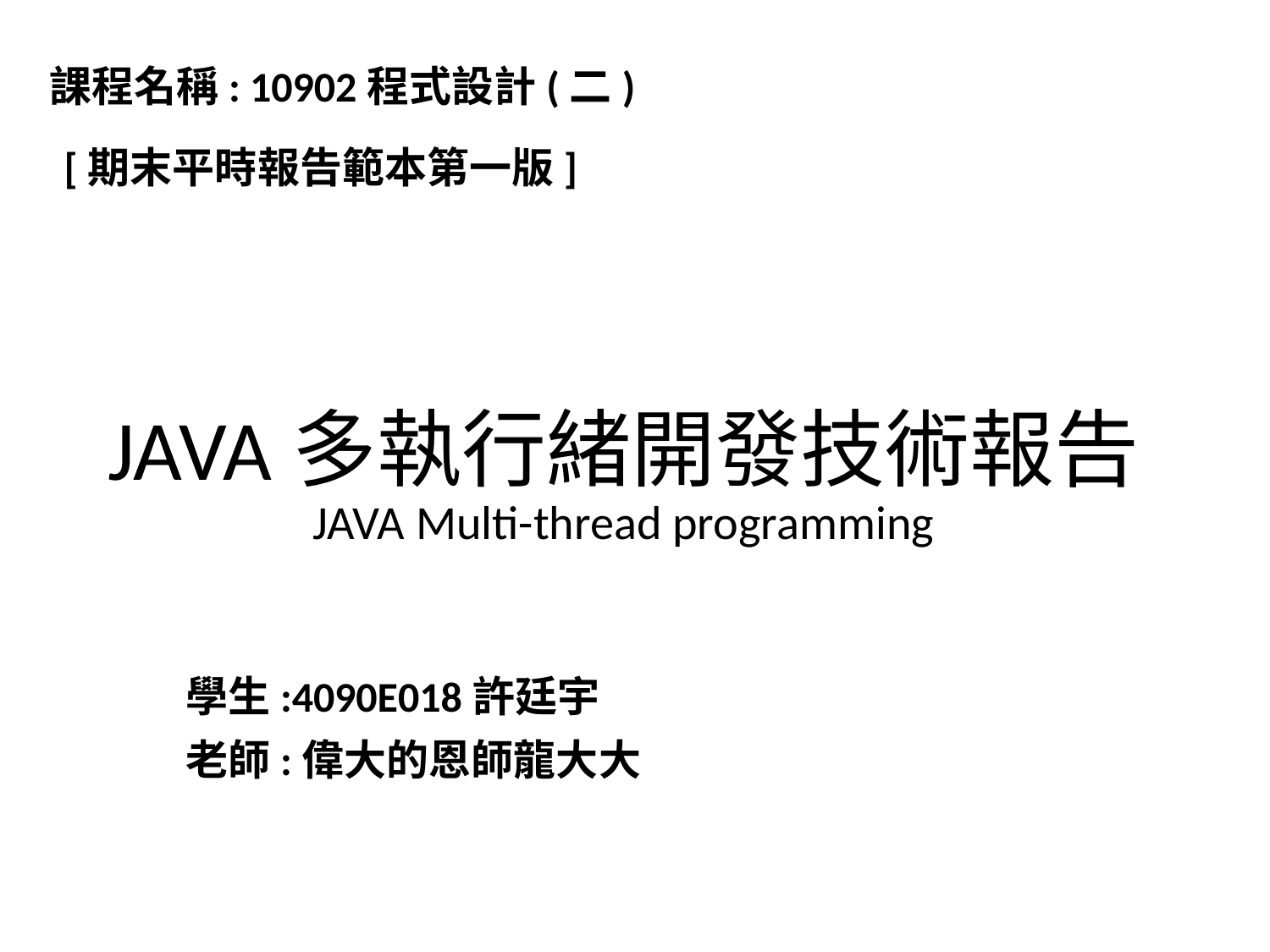

課程名稱: 10902程式設計(二)
[期末平時報告範本第一版]
# JAVA多執行緒開發技術報告 JAVA Multi-thread programming
學生:4090E018許廷宇
老師:偉大的恩師龍大大